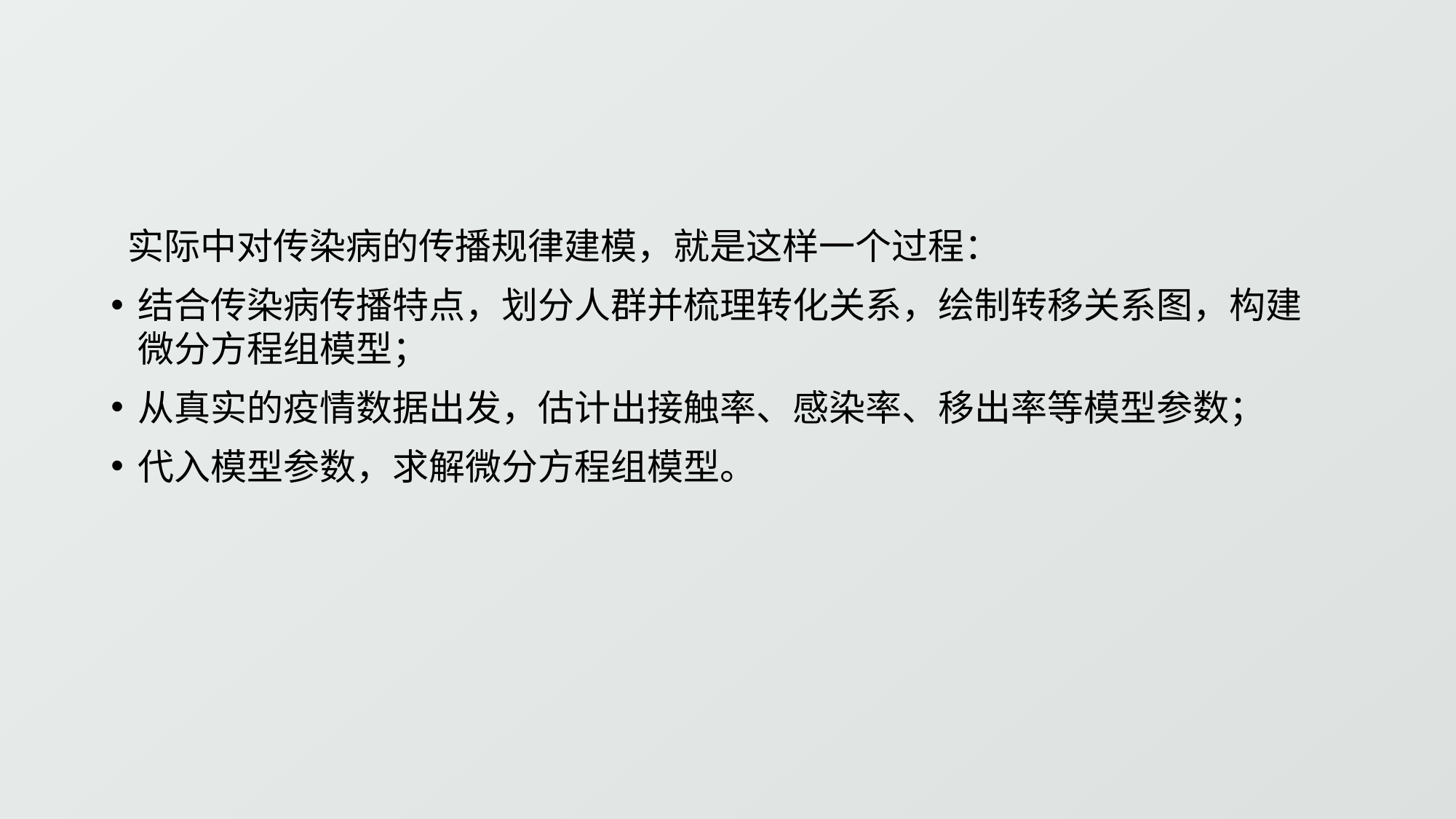

实际中对传染病的传播规律建模，就是这样一个过程：
结合传染病传播特点，划分人群并梳理转化关系，绘制转移关系图，构建  微分方程组模型；
从真实的疫情数据出发，估计出接触率、感染率、移出率等模型参数；
代入模型参数，求解微分方程组模型。